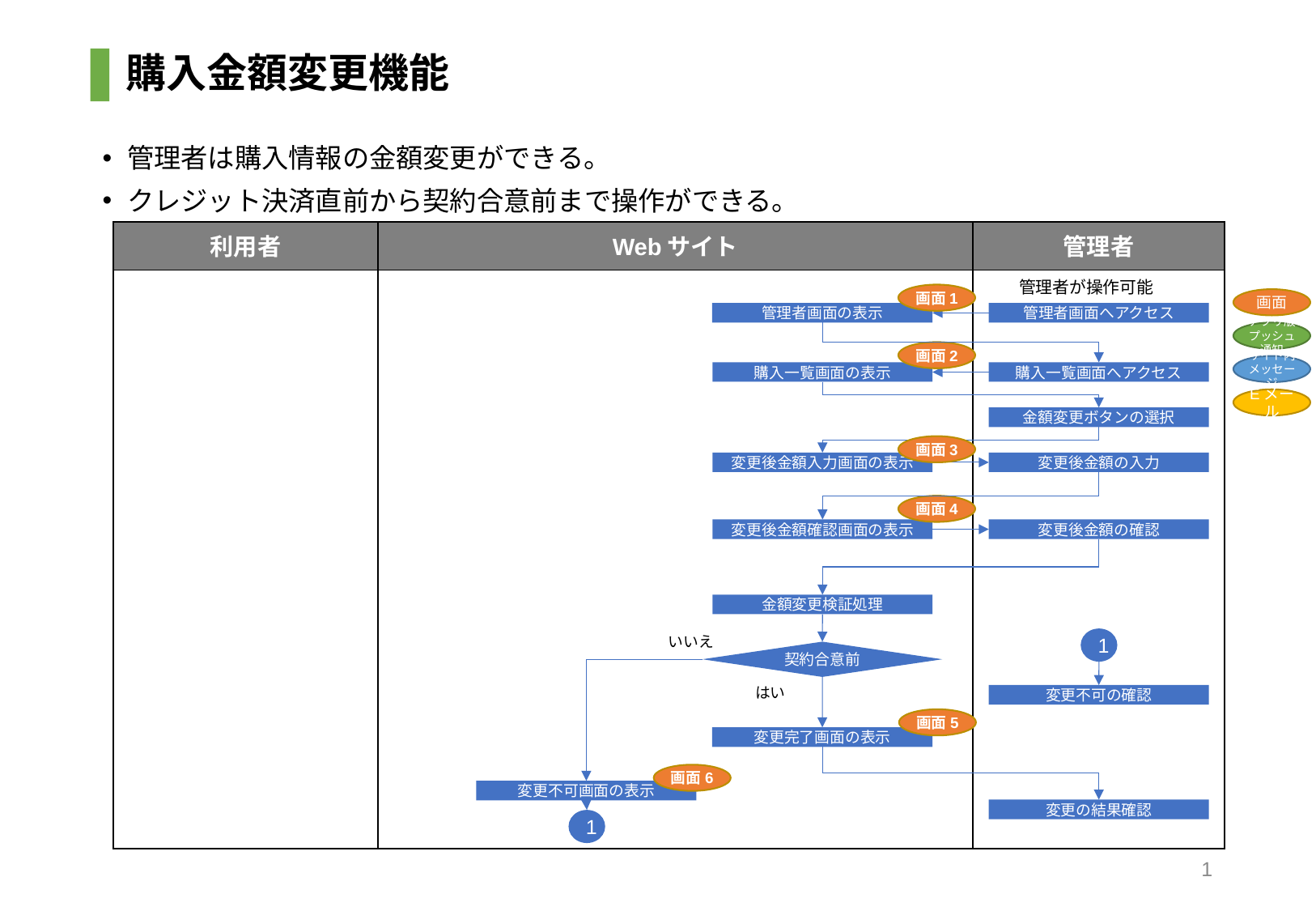

# 購入金額変更機能
管理者は購入情報の金額変更ができる。
クレジット決済直前から契約合意前まで操作ができる。
| 利用者 | Webサイト | 管理者 |
| --- | --- | --- |
|  |  |  |
管理者が操作可能
画面1
画面
管理者画面へアクセス
管理者画面の表示
アプリ版プッシュ通知
画面2
サイト内メッセージ
購入一覧画面の表示
購入一覧画面へアクセス
Eメール
金額変更ボタンの選択
画面3
変更後金額入力画面の表示
変更後金額の入力
画面4
変更後金額確認画面の表示
変更後金額の確認
金額変更検証処理
いいえ
1
契約合意前
はい
変更不可の確認
画面5
変更完了画面の表示
画面6
変更不可画面の表示
変更の結果確認
1
1